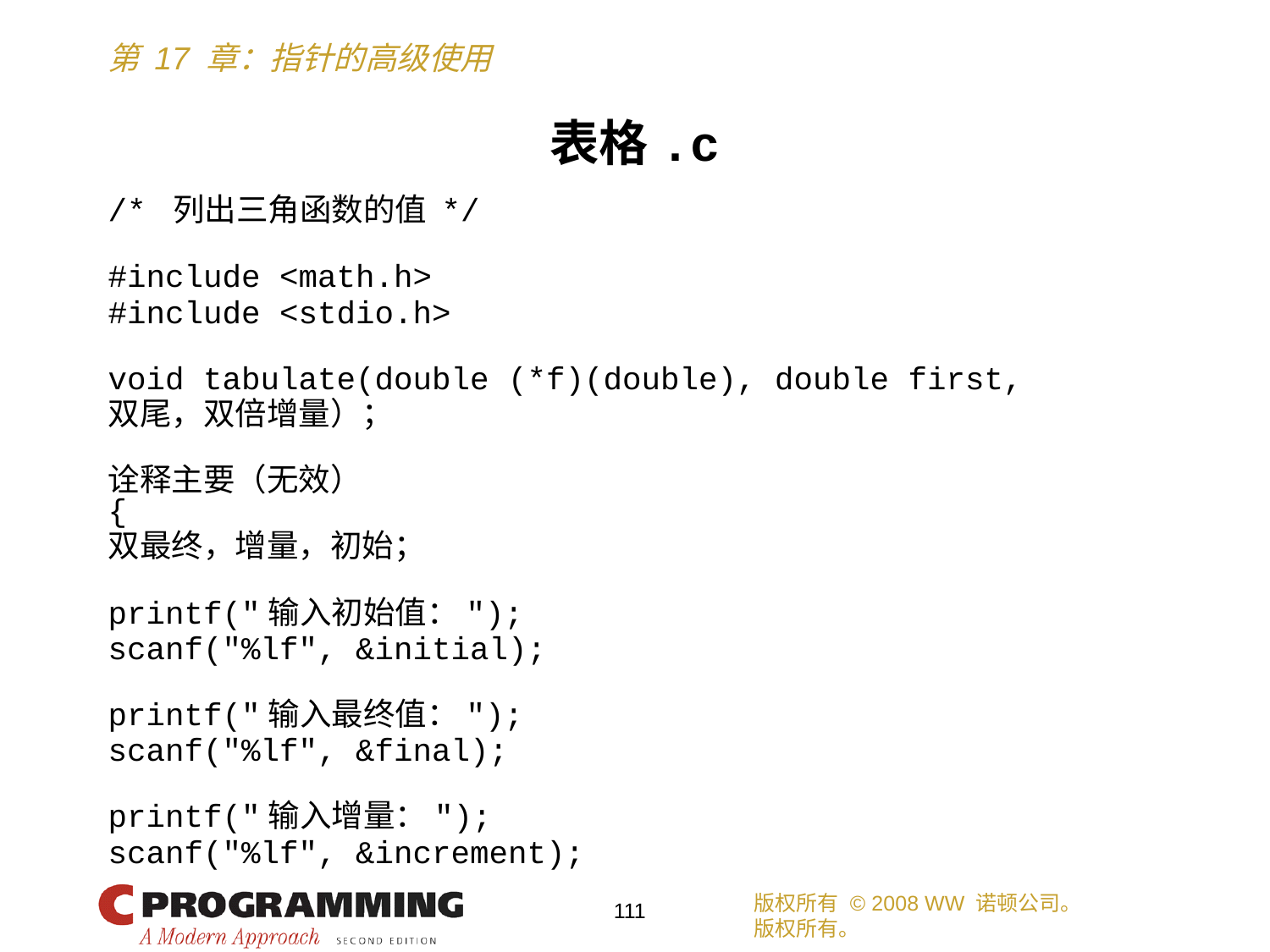

表格.c

/* 列出三角函数的值 */

#include <math.h>
#include <stdio.h>

void tabulate(double (*f)(double), double first,
双尾，双倍增量）；

诠释主要（无效）
{
双最终，增量，初始；

printf("输入初始值：");
scanf("%lf", &initial);

printf("输入最终值：");
scanf("%lf", &final);

printf("输入增量：");
scanf("%lf", &increment);
版权所有 © 2008 WW 诺顿公司。
版权所有。
111